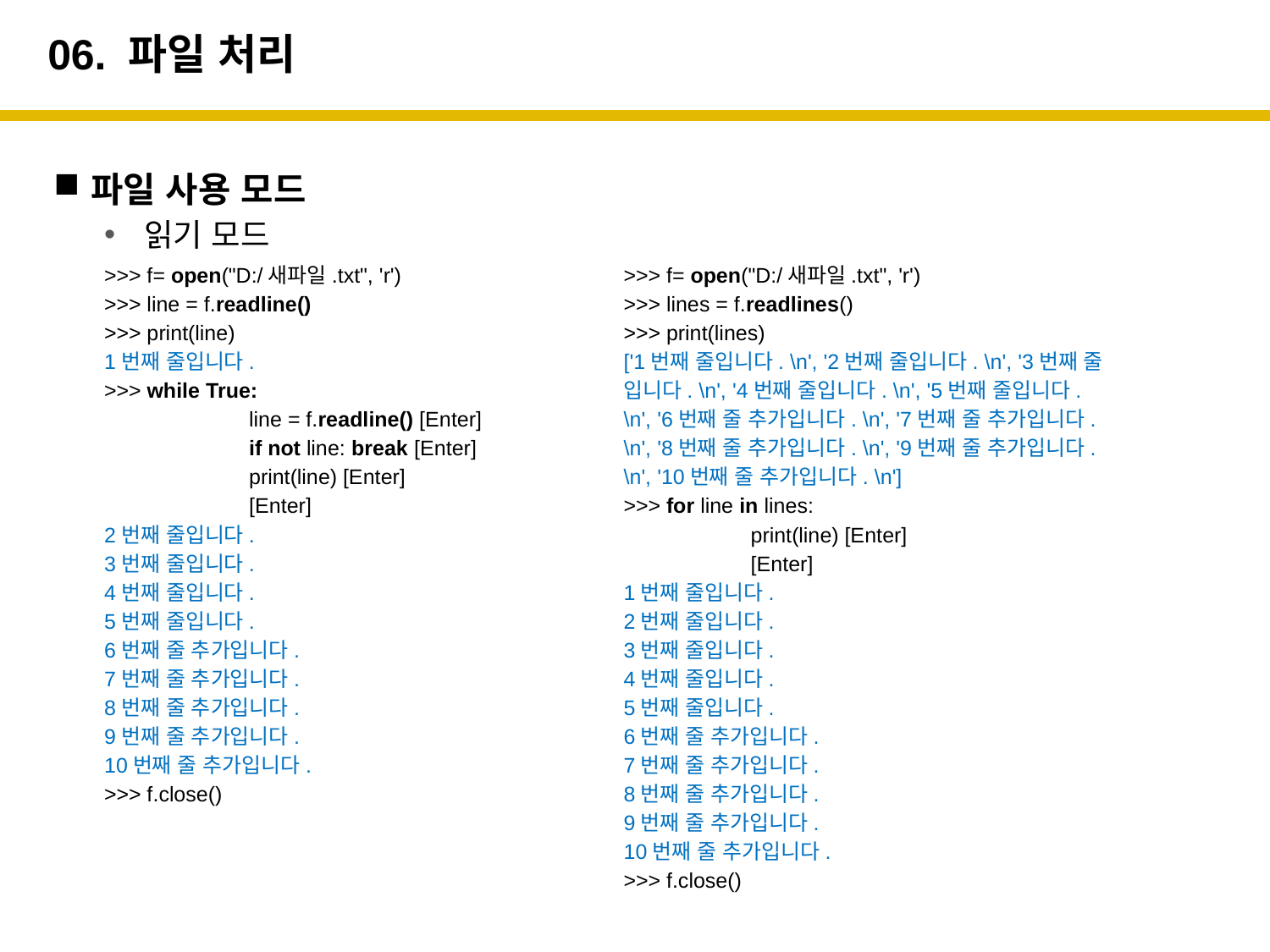

# 06. 파일 처리
파일 사용 모드
 읽기 모드
>>> f= open("D:/새파일.txt", 'r')
>>> line = f.readline()
>>> print(line)
1번째 줄입니다.
>>> while True:
	   line = f.readline() [Enter]
	   if not line: break [Enter]
	   print(line) [Enter]
	   [Enter]
2번째 줄입니다.
3번째 줄입니다.
4번째 줄입니다.
5번째 줄입니다.
6번째 줄 추가입니다.
7번째 줄 추가입니다.
8번째 줄 추가입니다.
9번째 줄 추가입니다.
10번째 줄 추가입니다.
>>> f.close()

>>> f= open("D:/새파일.txt", 'r')
>>> lines = f.readlines()
>>> print(lines)
['1번째 줄입니다. \n', '2번째 줄입니다. \n', '3번째 줄
입니다. \n', '4번째 줄입니다. \n', '5번째 줄입니다.
\n', '6번째 줄 추가입니다. \n', '7번째 줄 추가입니다.
\n', '8번째 줄 추가입니다. \n', '9번째 줄 추가입니다.
\n', '10번째 줄 추가입니다. \n']
>>> for line in lines:
	print(line) [Enter]
	[Enter]
1번째 줄입니다.
2번째 줄입니다.
3번째 줄입니다.
4번째 줄입니다.
5번째 줄입니다.
6번째 줄 추가입니다.
7번째 줄 추가입니다.
8번째 줄 추가입니다.
9번째 줄 추가입니다.
10번째 줄 추가입니다.
>>> f.close()